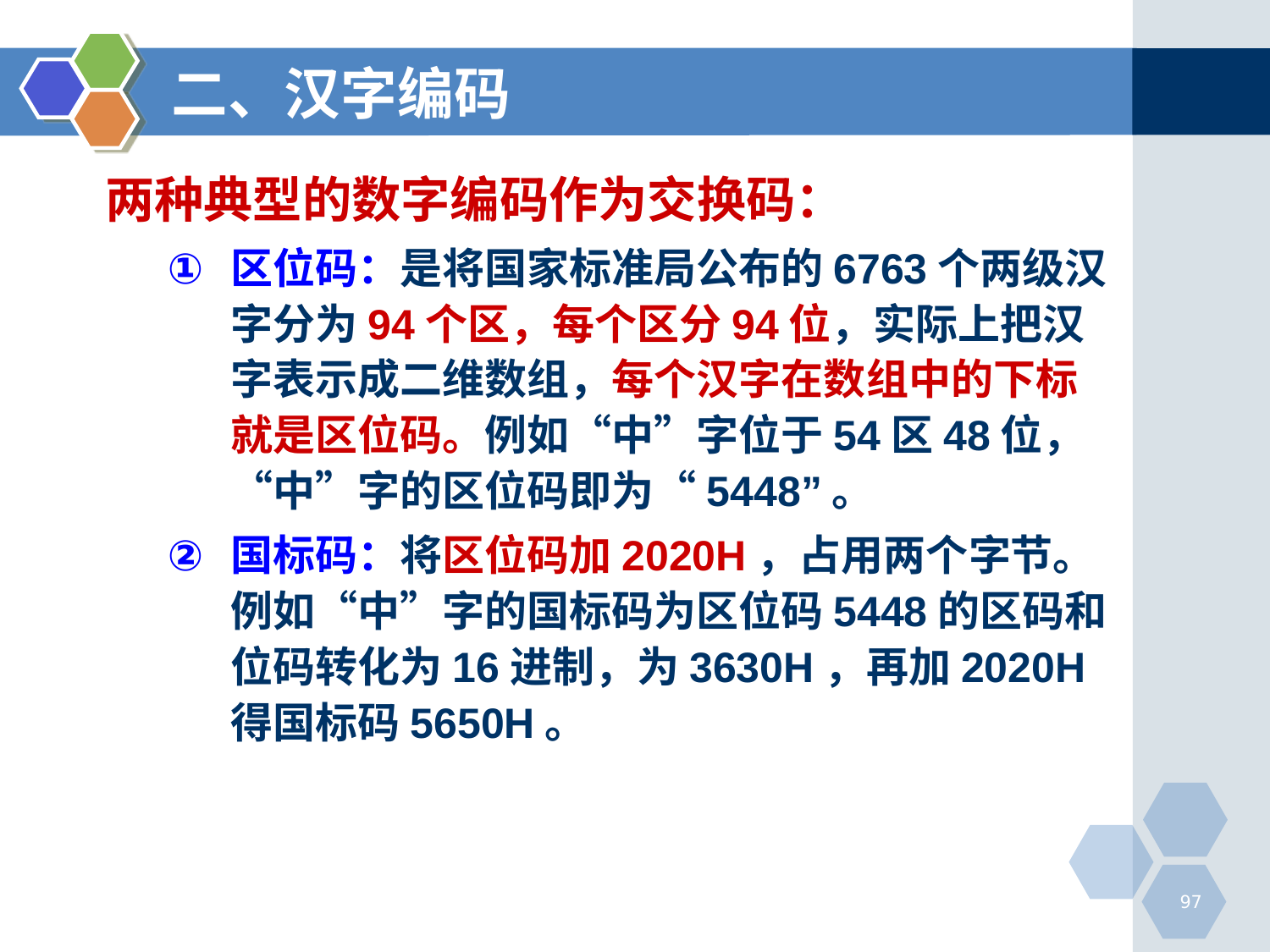

# 二、汉字编码
两种典型的数字编码作为交换码：
区位码：是将国家标准局公布的6763个两级汉字分为94个区，每个区分94位，实际上把汉字表示成二维数组，每个汉字在数组中的下标就是区位码。例如“中”字位于54区48位，“中”字的区位码即为“5448”。
国标码：将区位码加2020H，占用两个字节。例如“中”字的国标码为区位码5448的区码和位码转化为16进制，为3630H，再加2020H得国标码5650H。
97